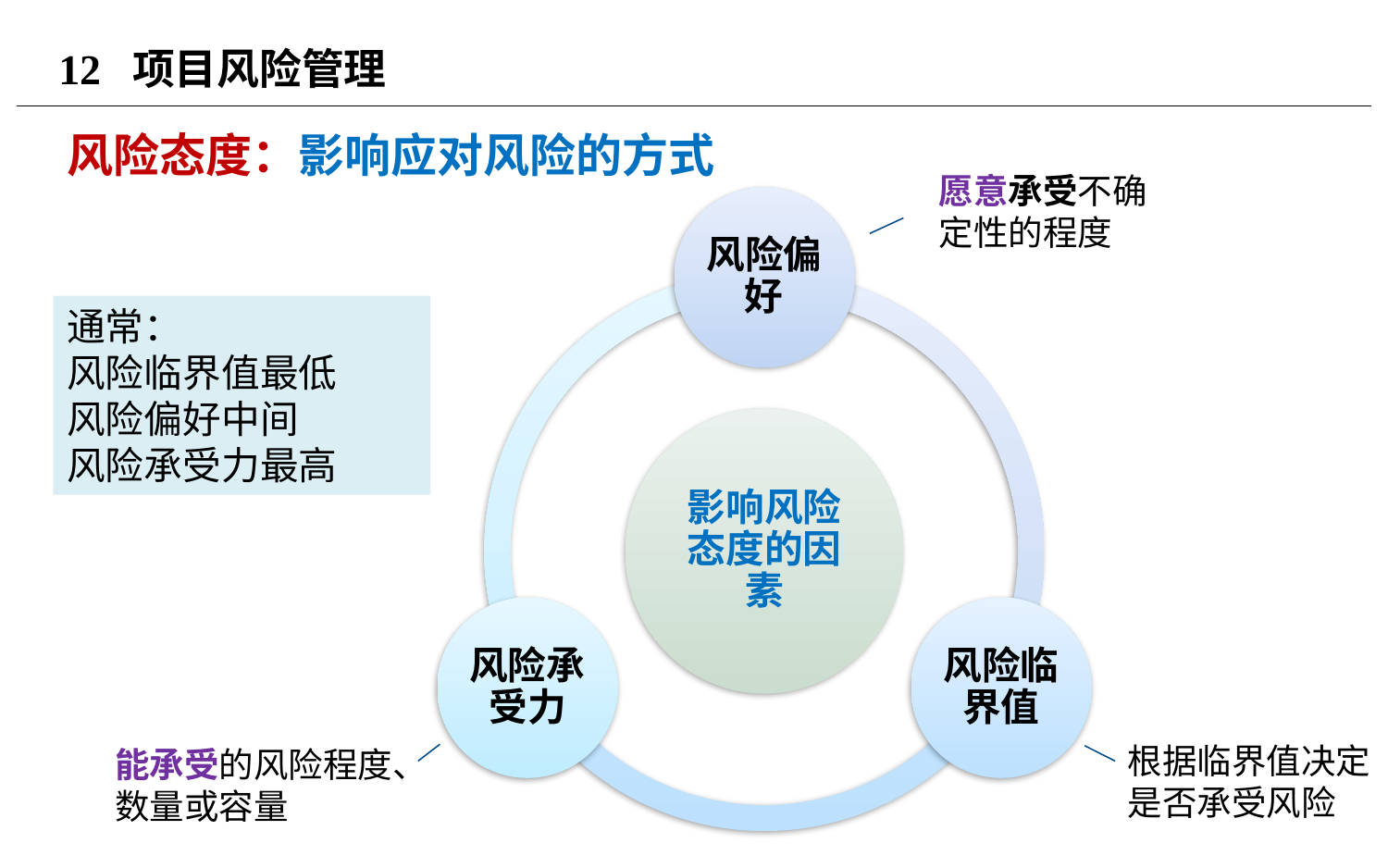

# 12  项目风险管理
风险态度：影响应对风险的方式
愿意承受不确定性的程度
影响风险态度的因素
风险偏好
风险临界值
风险承受力

通常：
风险临界值最低
风险偏好中间
风险承受力最高
根据临界值决定是否承受风险
能承受的风险程度、数量或容量